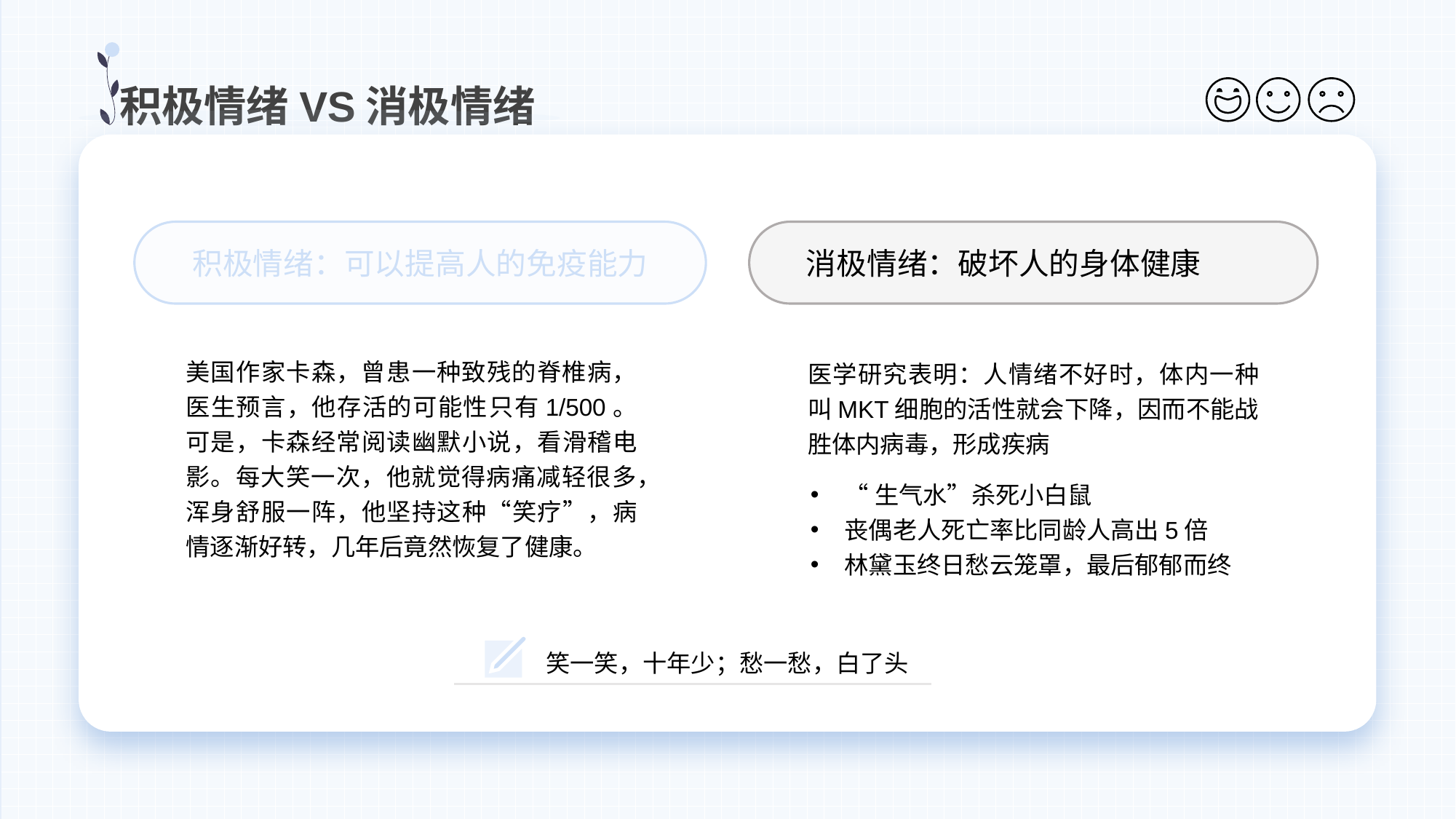

积极情绪VS消极情绪

积极情绪：可以提高人的免疫能力
美国作家卡森，曾患一种致残的脊椎病，医生预言，他存活的可能性只有1/500。可是，卡森经常阅读幽默小说，看滑稽电影。每大笑一次，他就觉得病痛减轻很多，浑身舒服一阵，他坚持这种“笑疗”，病情逐渐好转，几年后竟然恢复了健康。
    消极情绪：破坏人的身体健康
医学研究表明：人情绪不好时，体内一种叫MKT细胞的活性就会下降，因而不能战胜体内病毒，形成疾病
“生气水”杀死小白鼠
丧偶老人死亡率比同龄人高出5倍
林黛玉终日愁云笼罩，最后郁郁而终

笑一笑，十年少；愁一愁，白了头